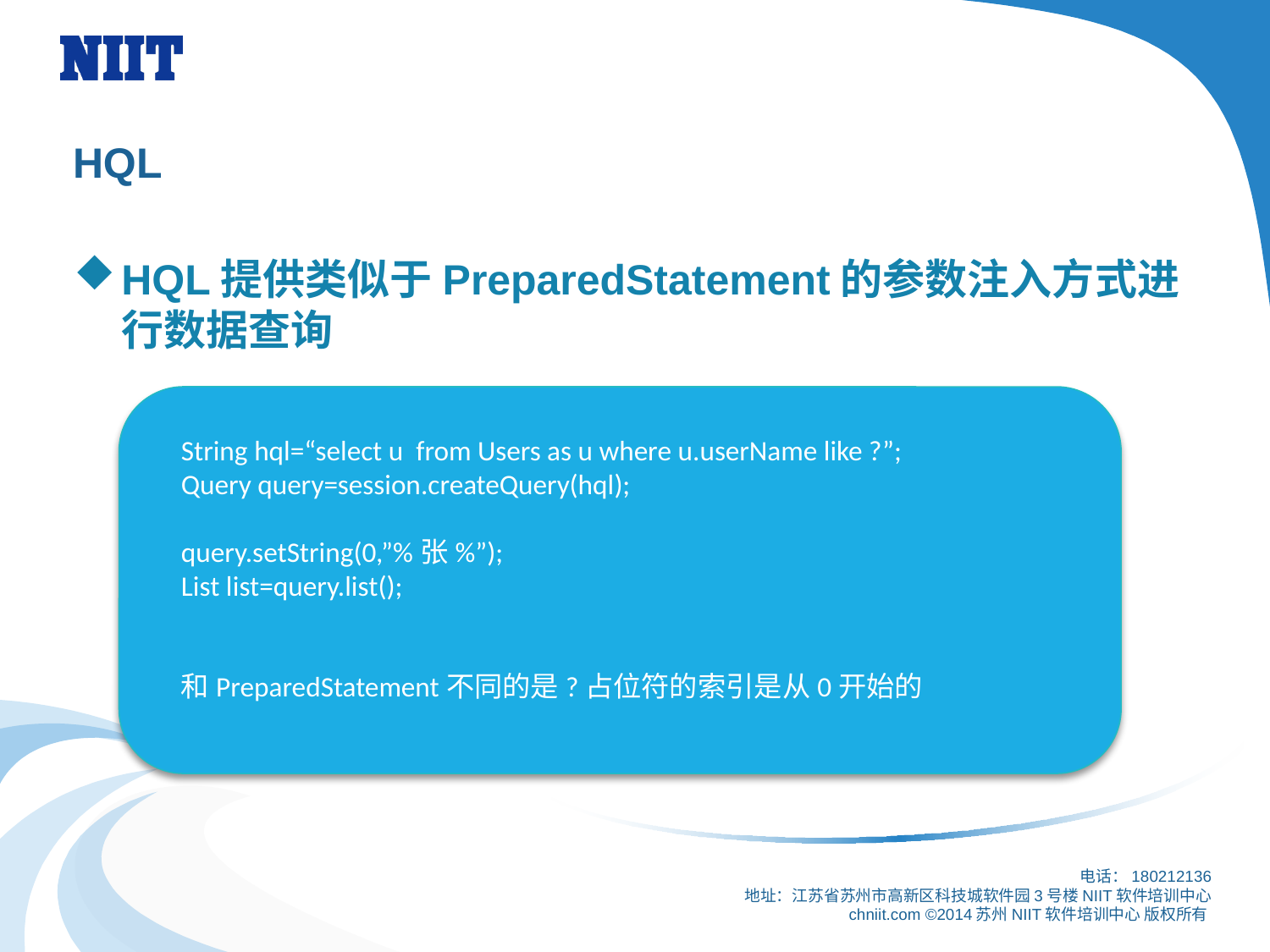

# HQL
HQL提供类似于PreparedStatement的参数注入方式进行数据查询

String hql=“select u  from Users as u where u.userName like ?”;
Query query=session.createQuery(hql);

query.setString(0,”%张%”);
List list=query.list();

和PreparedStatement不同的是?占位符的索引是从0开始的